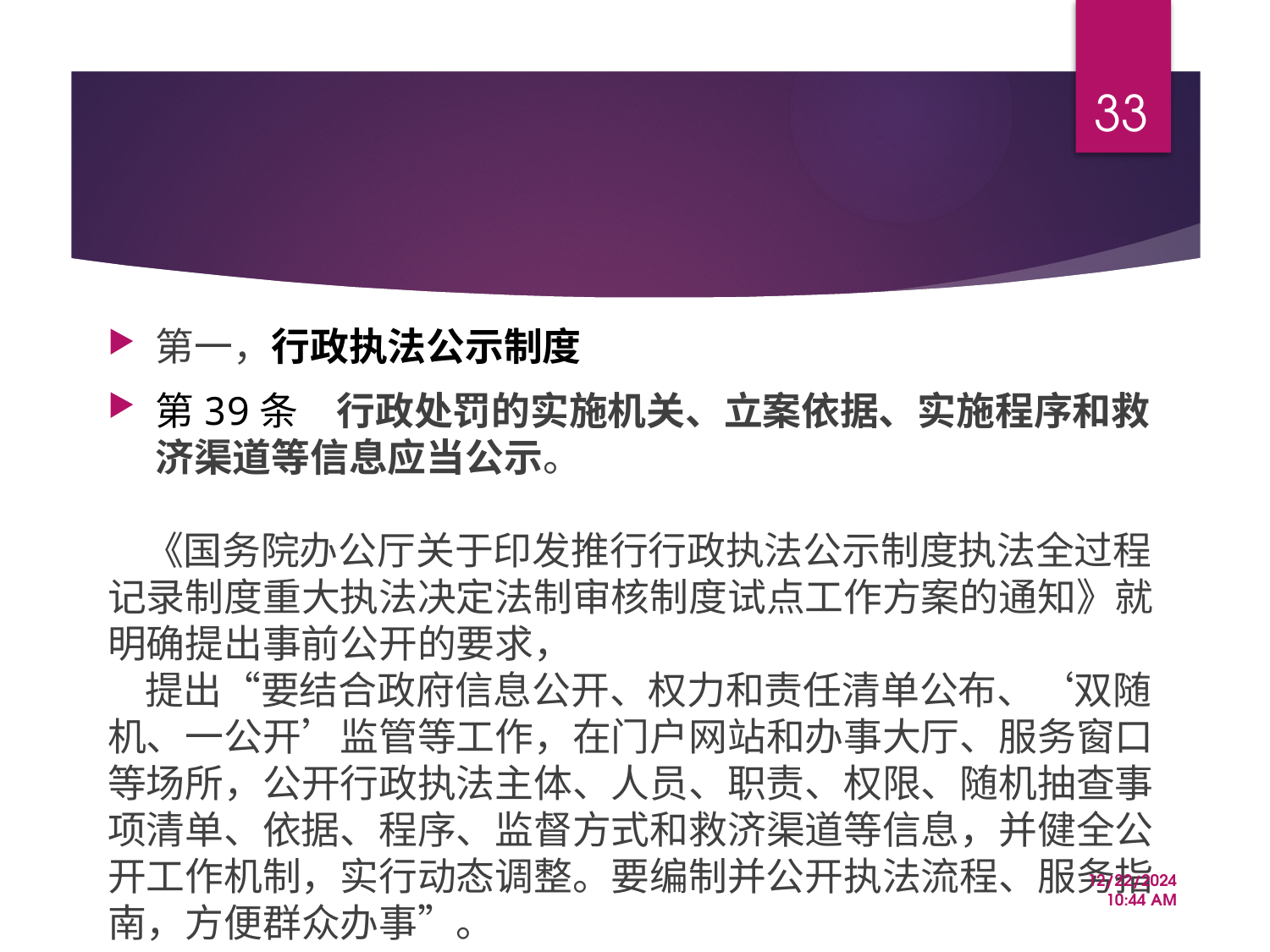

33
#
第一，行政执法公示制度
第39条　行政处罚的实施机关、立案依据、实施程序和救济渠道等信息应当公示。

《国务院办公厅关于印发推行行政执法公示制度执法全过程记录制度重大执法决定法制审核制度试点工作方案的通知》就明确提出事前公开的要求，
提出“要结合政府信息公开、权力和责任清单公布、‘双随机、一公开’监管等工作，在门户网站和办事大厅、服务窗口等场所，公开行政执法主体、人员、职责、权限、随机抽查事项清单、依据、程序、监督方式和救济渠道等信息，并健全公开工作机制，实行动态调整。要编制并公开执法流程、服务指南，方便群众办事”。

12/22/2024 10:44 AM